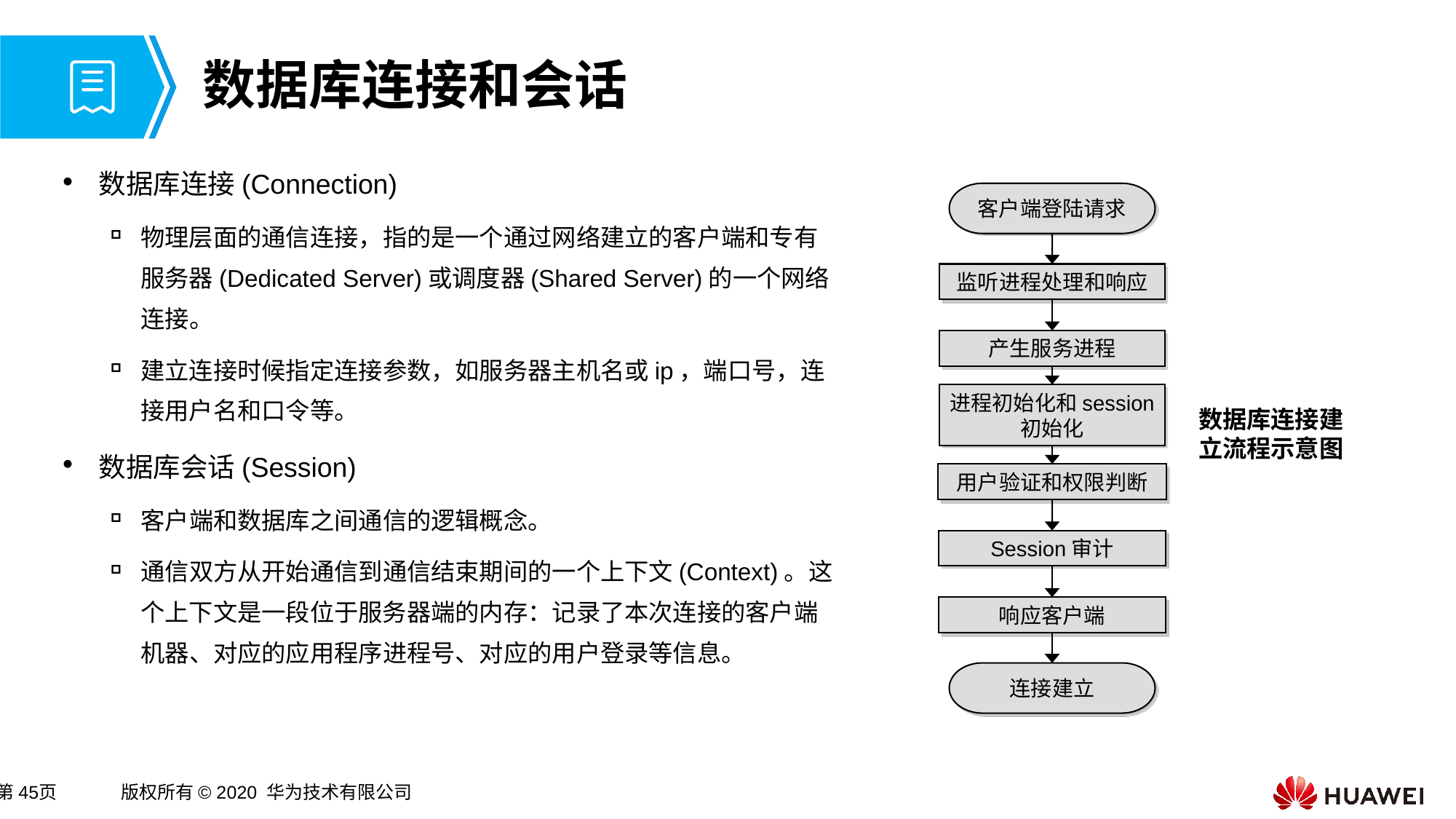

# 数据库连接和会话
数据库连接(Connection)
物理层面的通信连接，指的是一个通过网络建立的客户端和专有服务器(Dedicated Server)或调度器(Shared Server)的一个网络连接。
建立连接时候指定连接参数，如服务器主机名或ip，端口号，连接用户名和口令等。
数据库会话(Session)
客户端和数据库之间通信的逻辑概念。
通信双方从开始通信到通信结束期间的一个上下文(Context)。这个上下文是一段位于服务器端的内存：记录了本次连接的客户端机器、对应的应用程序进程号、对应的用户登录等信息。

客户端登陆请求
监听进程处理和响应
产生服务进程
进程初始化和session初始化
用户验证和权限判断
Session审计
响应客户端
连接建立
数据库连接建立流程示意图